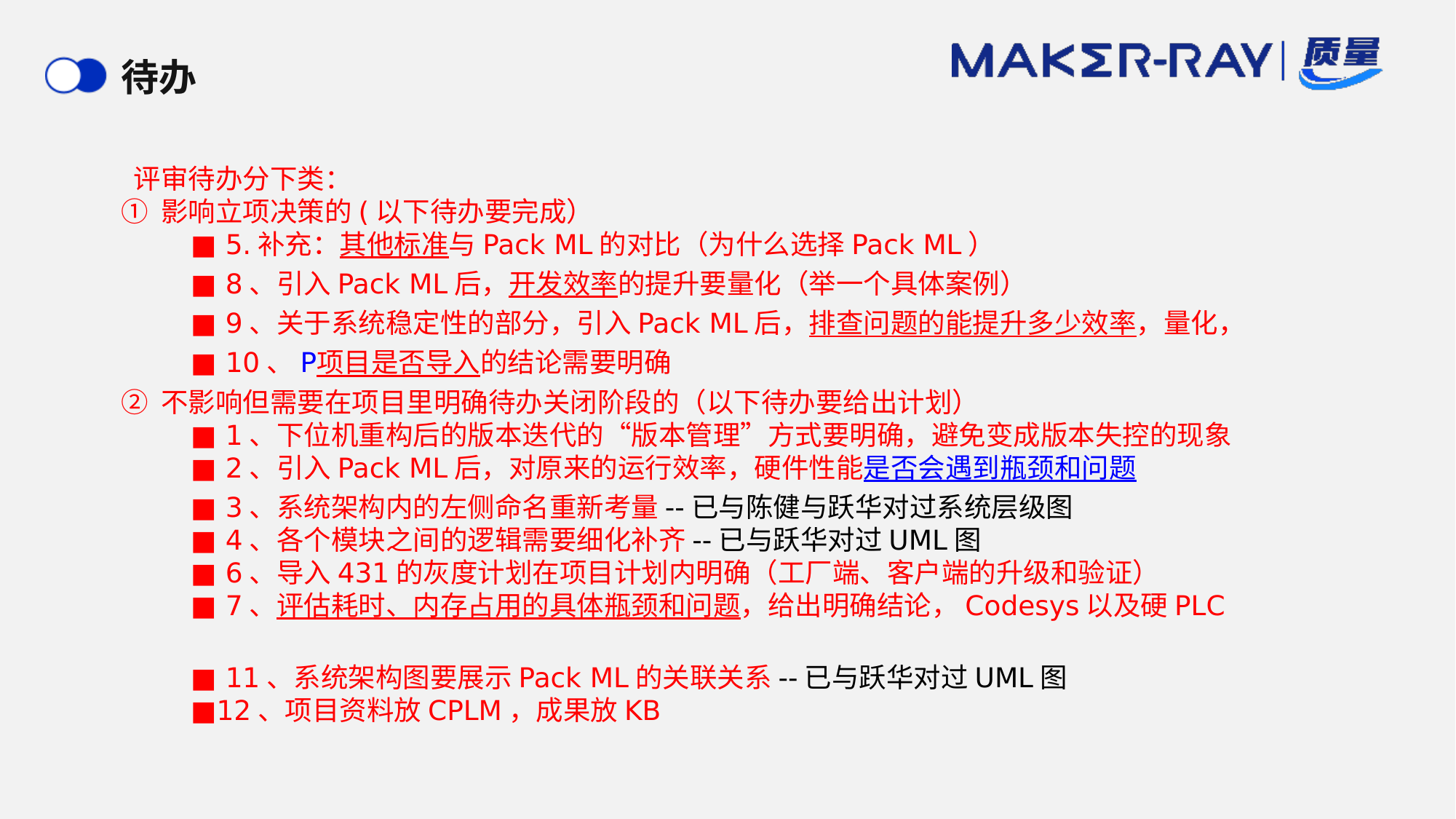

# 待办
 评审待办分下类：
① 影响立项决策的(以下待办要完成）
        ■ 5.补充：其他标准与Pack ML的对比（为什么选择Pack ML）
        ■ 8、引入Pack ML后，开发效率的提升要量化（举一个具体案例）
        ■ 9、关于系统稳定性的部分，引入Pack ML后，排查问题的能提升多少效率，量化，
        ■ 10、P项目是否导入的结论需要明确
② 不影响但需要在项目里明确待办关闭阶段的（以下待办要给出计划）
        ■ 1、下位机重构后的版本迭代的“版本管理”方式要明确，避免变成版本失控的现象
        ■ 2、引入Pack ML后，对原来的运行效率，硬件性能是否会遇到瓶颈和问题
        ■ 3、系统架构内的左侧命名重新考量--已与陈健与跃华对过系统层级图
        ■ 4、各个模块之间的逻辑需要细化补齐--已与跃华对过UML图
        ■ 6、导入431的灰度计划在项目计划内明确（工厂端、客户端的升级和验证）
        ■ 7、评估耗时、内存占用的具体瓶颈和问题，给出明确结论，Codesys以及硬PLC
        ■ 11、系统架构图要展示Pack ML的关联关系--已与跃华对过UML图
        ■12、项目资料放CPLM，成果放KB